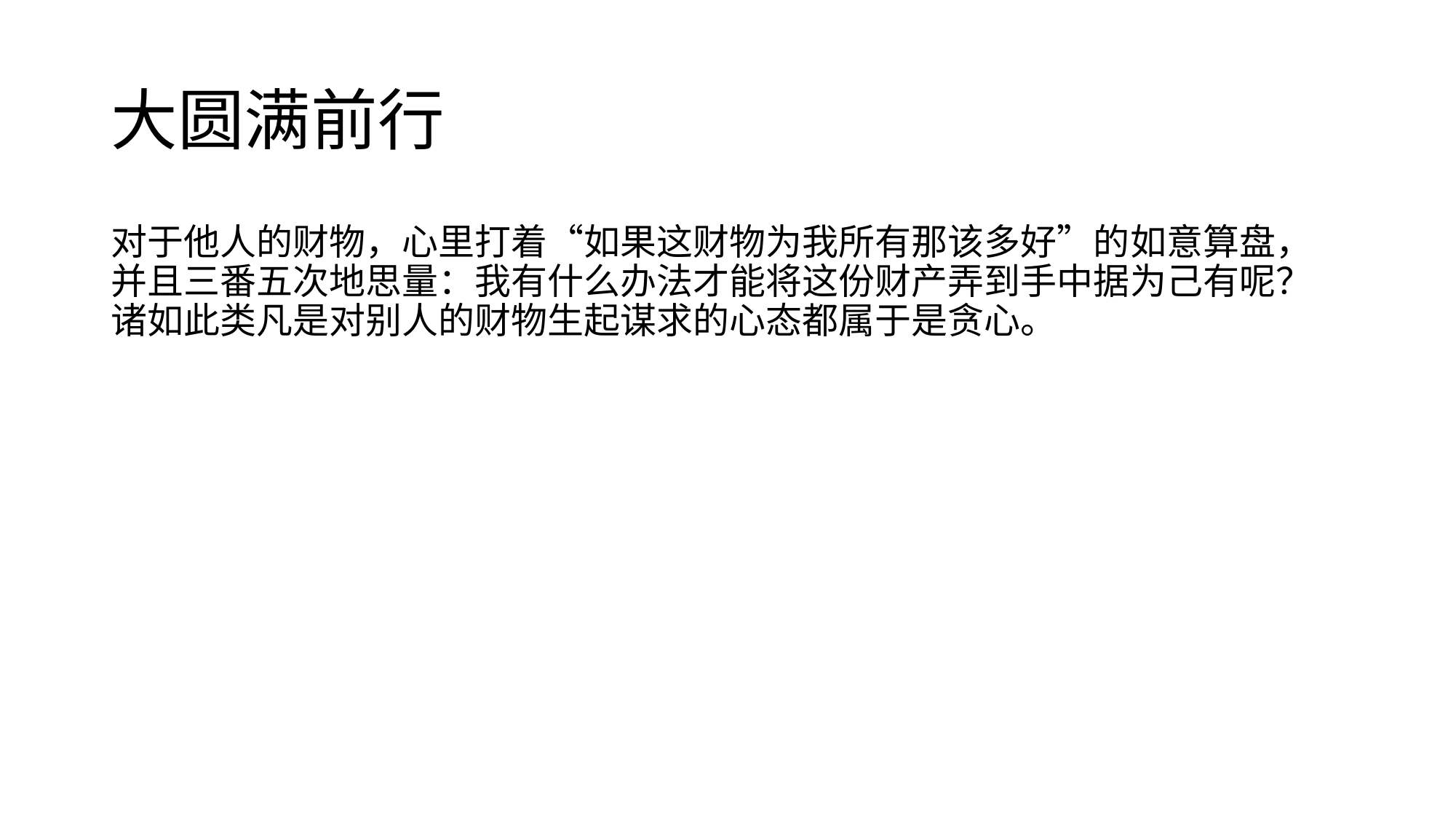

# 大圆满前行
对于他人的财物，心里打着“如果这财物为我所有那该多好”的如意算盘，并且三番五次地思量：我有什么办法才能将这份财产弄到手中据为己有呢？诸如此类凡是对别人的财物生起谋求的心态都属于是贪心。